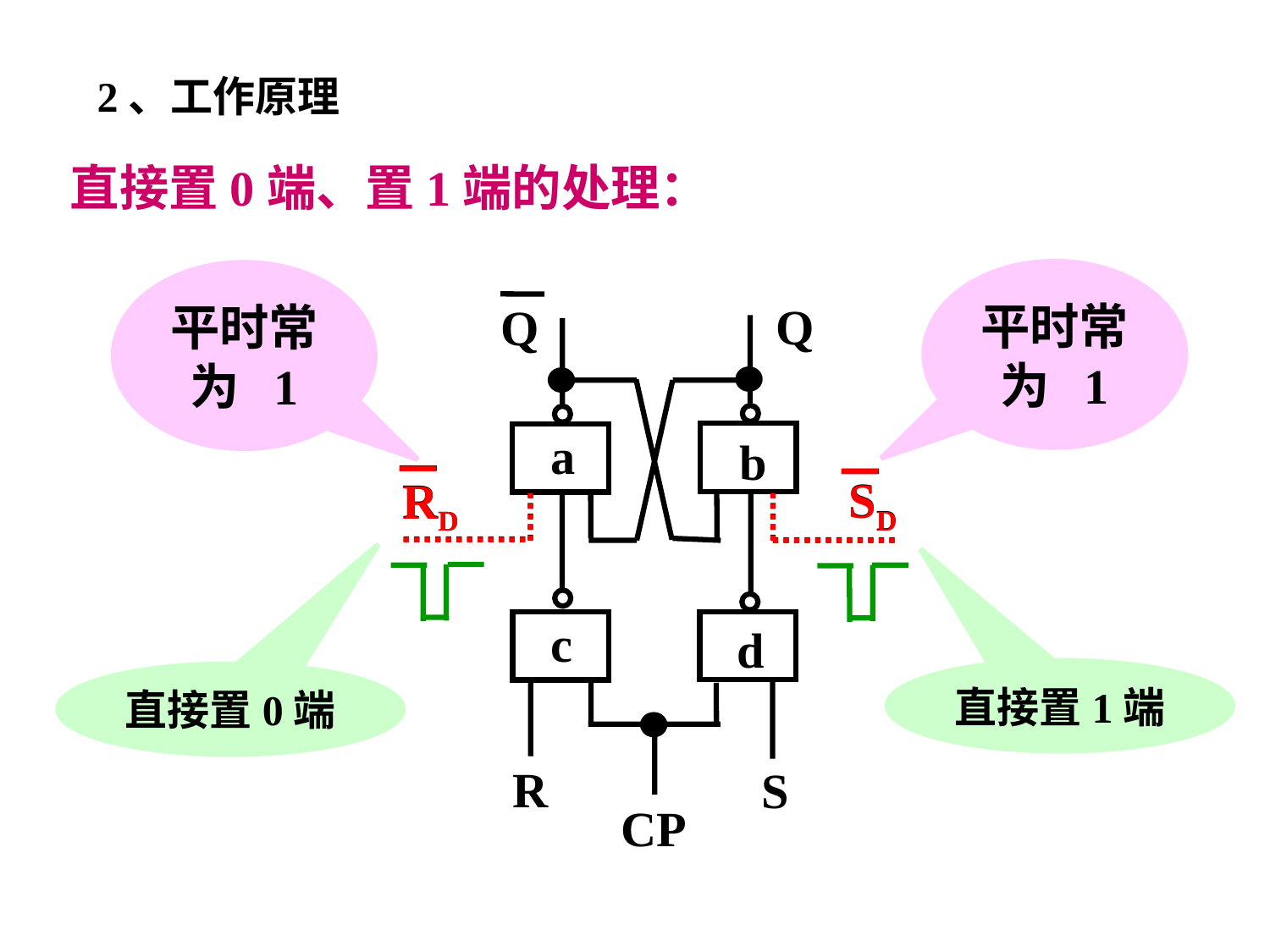

2、工作原理
直接置0端、置1端的处理：
平时常为  1
平时常为  1
Q
Q

a

b
SD
RD

SD
RD

R
S
CP
c
d

直接置1端
直接置0端